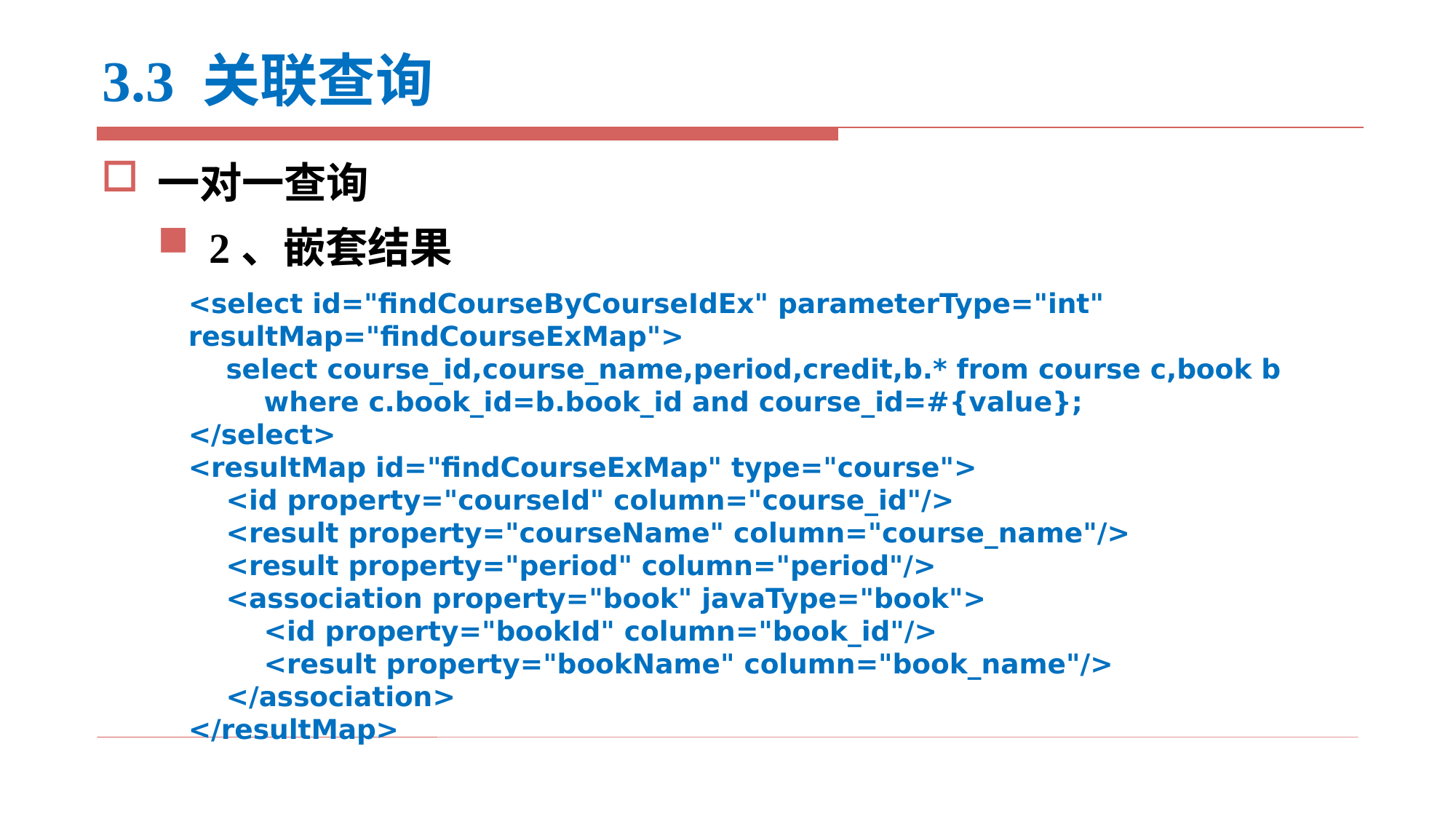

# 3.3 关联查询
一对一查询
2、嵌套结果
<select id="findCourseByCourseIdEx" parameterType="int" resultMap="findCourseExMap">
    select course_id,course_name,period,credit,b.* from course c,book b
        where c.book_id=b.book_id and course_id=#{value};
</select>
<resultMap id="findCourseExMap" type="course">
    <id property="courseId" column="course_id"/>
    <result property="courseName" column="course_name"/>
    <result property="period" column="period"/>
    <association property="book" javaType="book">
        <id property="bookId" column="book_id"/>
        <result property="bookName" column="book_name"/>
    </association>
</resultMap>
40